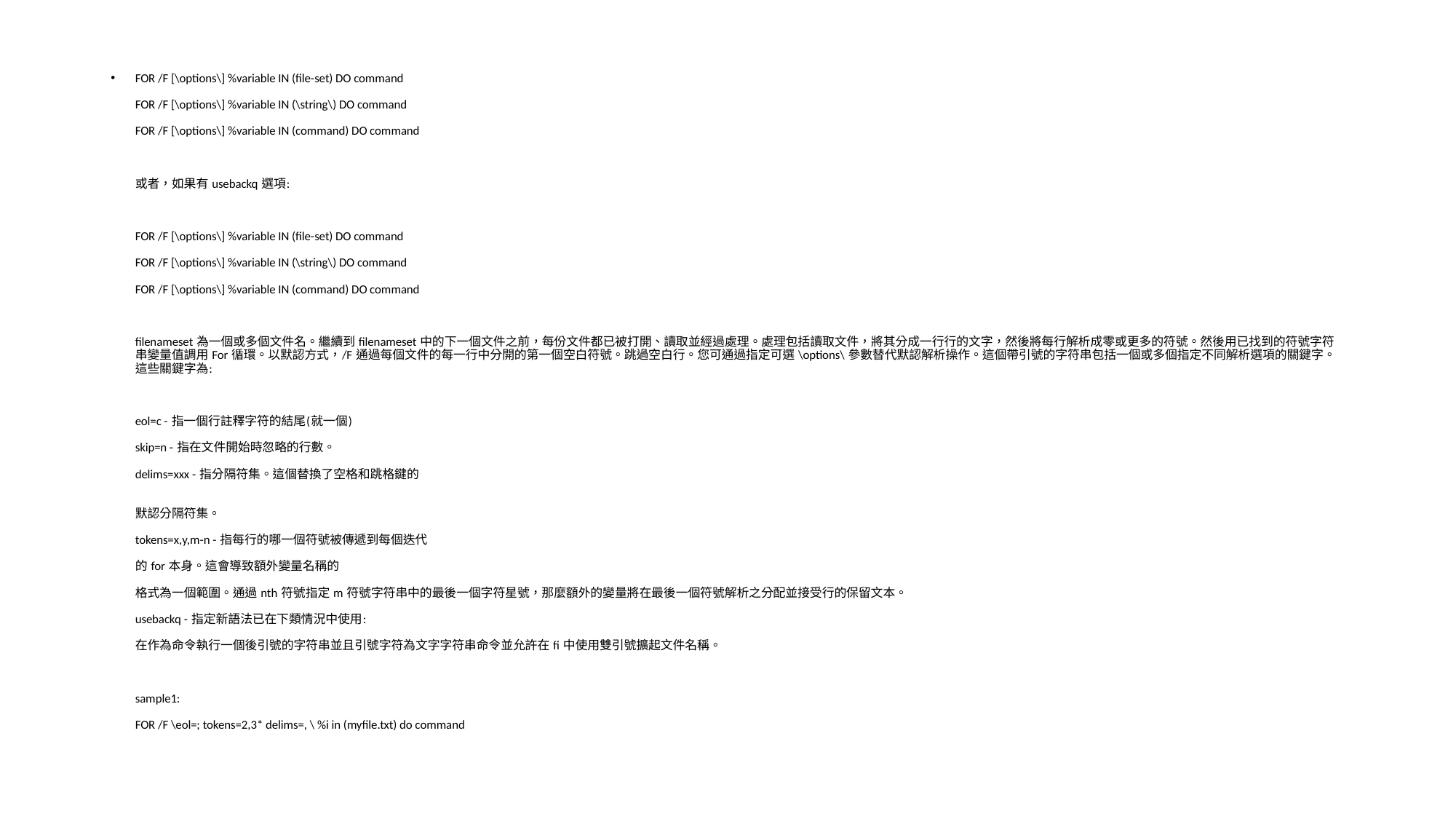

FOR /F [\options\] %variable IN (file-set) DO command
 
FOR /F [\options\] %variable IN (\string\) DO command
 
FOR /F [\options\] %variable IN (command) DO command
 
 
 
或者，如果有 usebackq 選項:
 
 
 
FOR /F [\options\] %variable IN (file-set) DO command
 
FOR /F [\options\] %variable IN (\string\) DO command
 
FOR /F [\options\] %variable IN (command) DO command
 
 
 
filenameset 為一個或多個文件名。繼續到 filenameset 中的下一個文件之前，每份文件都已被打開、讀取並經過處理。處理包括讀取文件，將其分成一行行的文字，然後將每行解析成零或更多的符號。然後用已找到的符號字符串變量值調用 For 循環。以默認方式，/F 通過每個文件的每一行中分開的第一個空白符號。跳過空白行。您可通過指定可選 \options\ 參數替代默認解析操作。這個帶引號的字符串包括一個或多個指定不同解析選項的關鍵字。這些關鍵字為:
 
 
 
eol=c - 指一個行註釋字符的結尾(就一個)
 
skip=n - 指在文件開始時忽略的行數。
 
delims=xxx - 指分隔符集。這個替換了空格和跳格鍵的
 
 
默認分隔符集。
 
tokens=x,y,m-n - 指每行的哪一個符號被傳遞到每個迭代
 
的 for 本身。這會導致額外變量名稱的
 
格式為一個範圍。通過 nth 符號指定 m 符號字符串中的最後一個字符星號，那麼額外的變量將在最後一個符號解析之分配並接受行的保留文本。
 
usebackq - 指定新語法已在下類情況中使用:
 
在作為命令執行一個後引號的字符串並且引號字符為文字字符串命令並允許在 fi 中使用雙引號擴起文件名稱。
 
 
 
sample1:
 
FOR /F \eol=; tokens=2,3* delims=, \ %i in (myfile.txt) do command